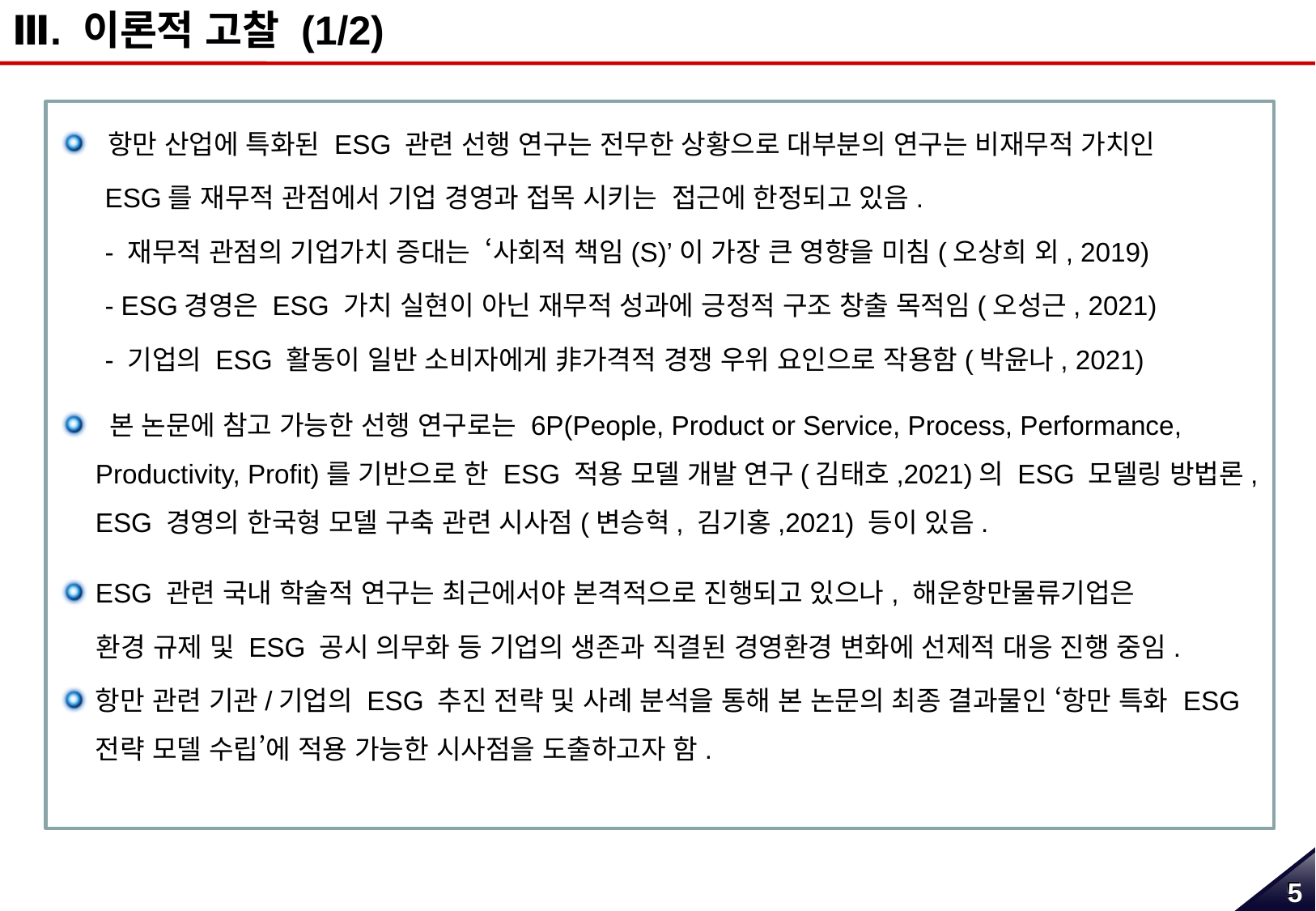

Ⅲ. 이론적 고찰 (1/2)

 항만 산업에 특화된 ESG 관련 선행 연구는 전무한 상황으로 대부분의 연구는 비재무적 가치인
      ESG를 재무적 관점에서 기업 경영과 접목 시키는  접근에 한정되고 있음.
      - 재무적 관점의 기업가치 증대는  ‘사회적 책임(S)’이 가장 큰 영향을 미침(오상희 외, 2019)
      - ESG경영은 ESG 가치 실현이 아닌 재무적 성과에 긍정적 구조 창출 목적임(오성근, 2021)
      - 기업의 ESG 활동이 일반 소비자에게 非가격적 경쟁 우위 요인으로 작용함(박윤나, 2021)

 본 논문에 참고 가능한 선행 연구로는 6P(People, Product or Service, Process, Performance,  Productivity, Profit)를 기반으로 한 ESG 적용 모델 개발 연구(김태호,2021)의 ESG 모델링 방법론,  ESG 경영의 한국형 모델 구축 관련 시사점(변승혁, 김기홍,2021) 등이 있음.

ESG 관련 국내 학술적 연구는 최근에서야 본격적으로 진행되고 있으나, 해운항만물류기업은
    환경 규제 및 ESG 공시 의무화 등 기업의 생존과 직결된 경영환경 변화에 선제적 대응 진행 중임.
항만 관련 기관/기업의 ESG 추진 전략 및 사례 분석을 통해 본 논문의 최종 결과물인 ‘항만 특화 ESG 전략 모델 수립’에 적용 가능한 시사점을 도출하고자 함.

5